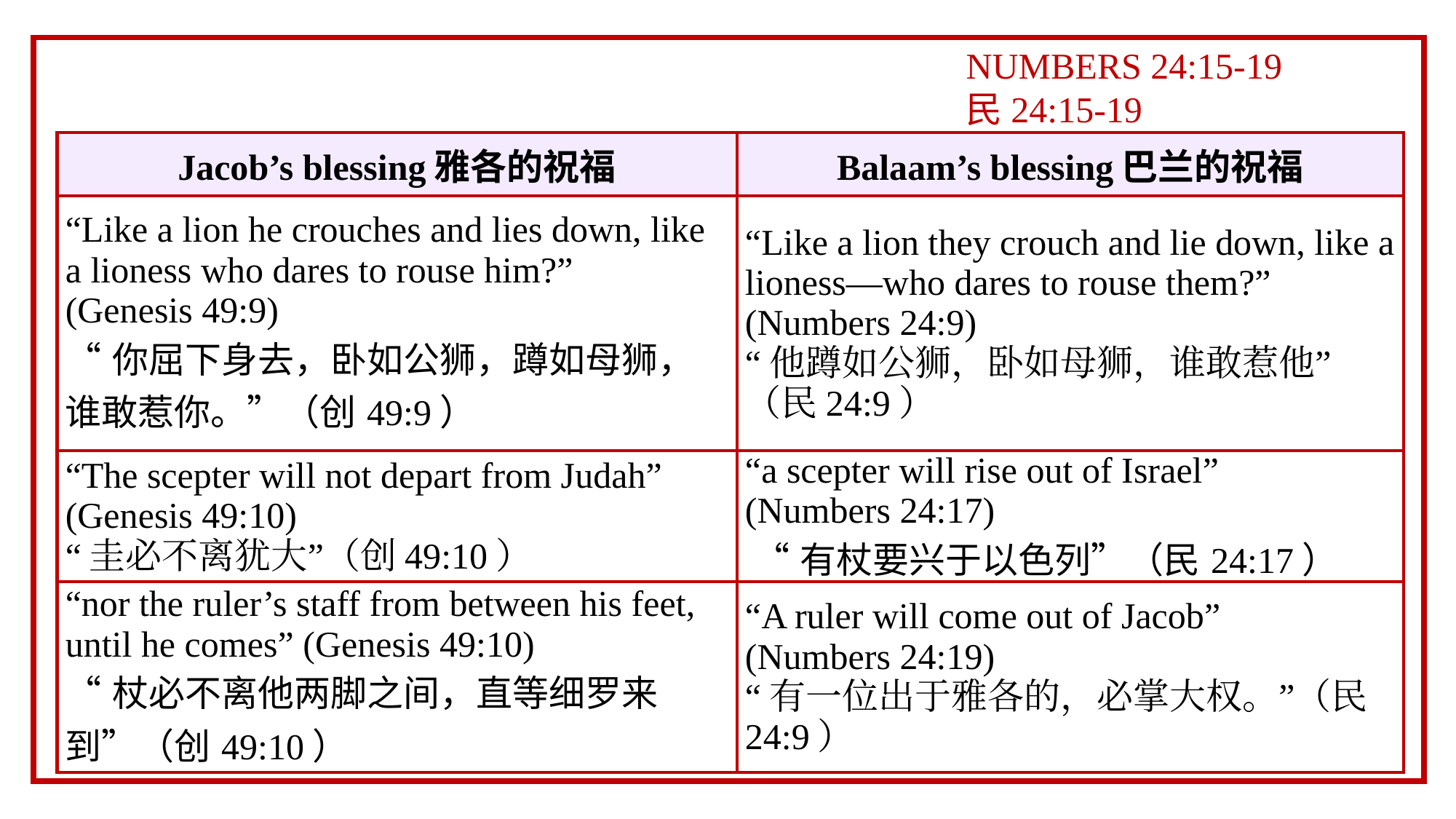

NUMBERS 24:15-19
民24:15-19
| Jacob’s blessing雅各的祝福 | Balaam’s blessing巴兰的祝福 |
| --- | --- |
| “Like a lion he crouches and lies down, like a lioness who dares to rouse him?” (Genesis 49:9) “你屈下身去，卧如公狮，蹲如母狮，谁敢惹你。”（创49:9） | “Like a lion they crouch and lie down, like a lioness—who dares to rouse them?” (Numbers 24:9) “他蹲如公狮，卧如母狮，谁敢惹他”（民24:9） |
| “The scepter will not depart from Judah” (Genesis 49:10) “圭必不离犹大”（创49:10） | “a scepter will rise out of Israel” (Numbers 24:17) “有杖要兴于以色列”（民24:17） |
| “nor the ruler’s staff from between his feet, until he comes” (Genesis 49:10) “杖必不离他两脚之间，直等细罗来到”（创49:10） | “A ruler will come out of Jacob” (Numbers 24:19) “有一位出于雅各的，必掌大权。”（民24:9） |